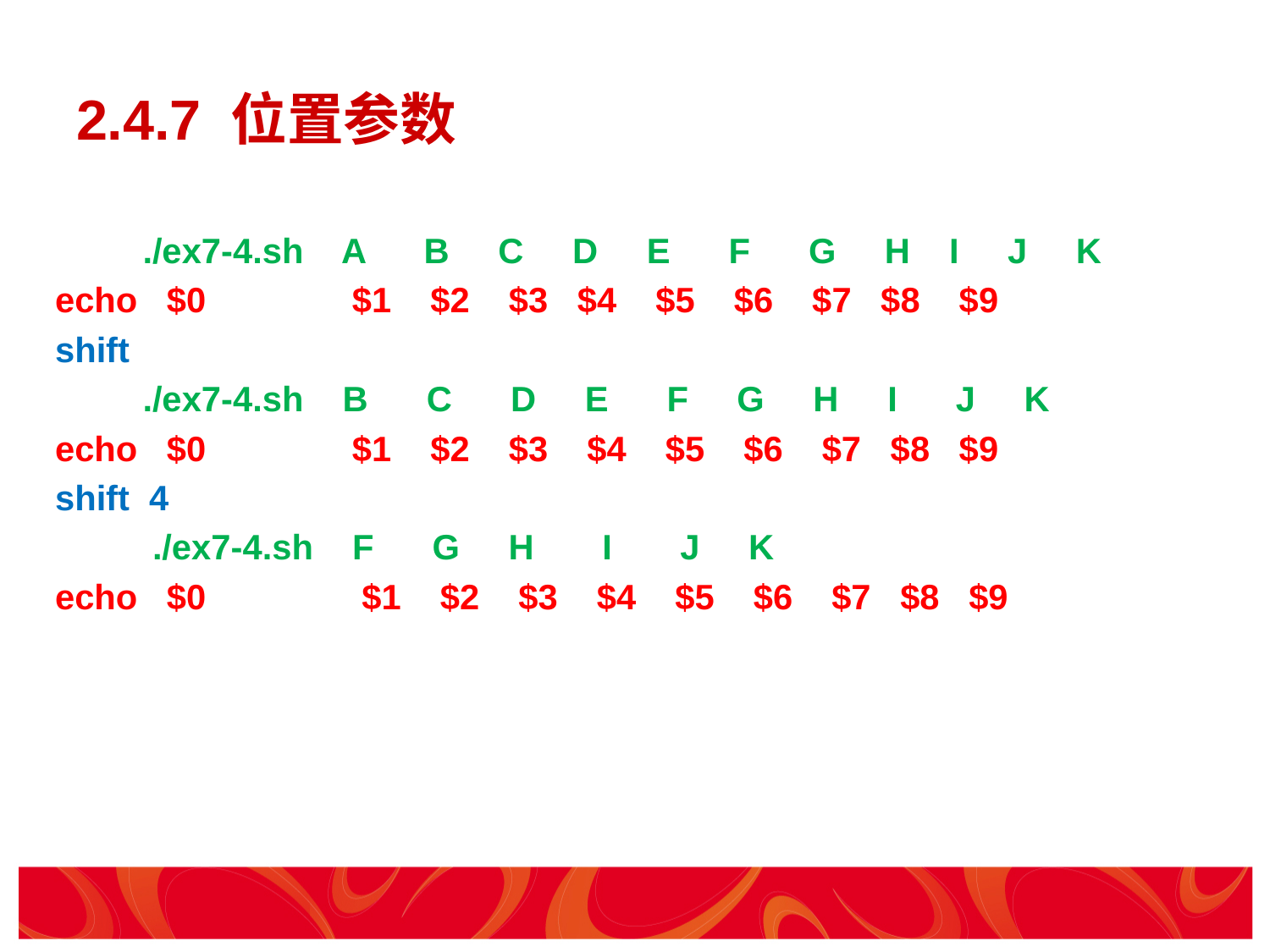

# 2.4.7 位置参数
         ./ex7-4.sh    A      B     C     D     E      F      G     H    I     J     K
echo   $0               $1    $2    $3   $4    $5    $6    $7   $8    $9
shift
         ./ex7-4.sh    B      C      D     E      F     G     H     I      J     K
echo   $0               $1    $2    $3    $4    $5    $6    $7   $8   $9
shift  4
          ./ex7-4.sh    F      G     H       I       J     K
echo   $0                $1    $2    $3    $4    $5    $6    $7   $8   $9